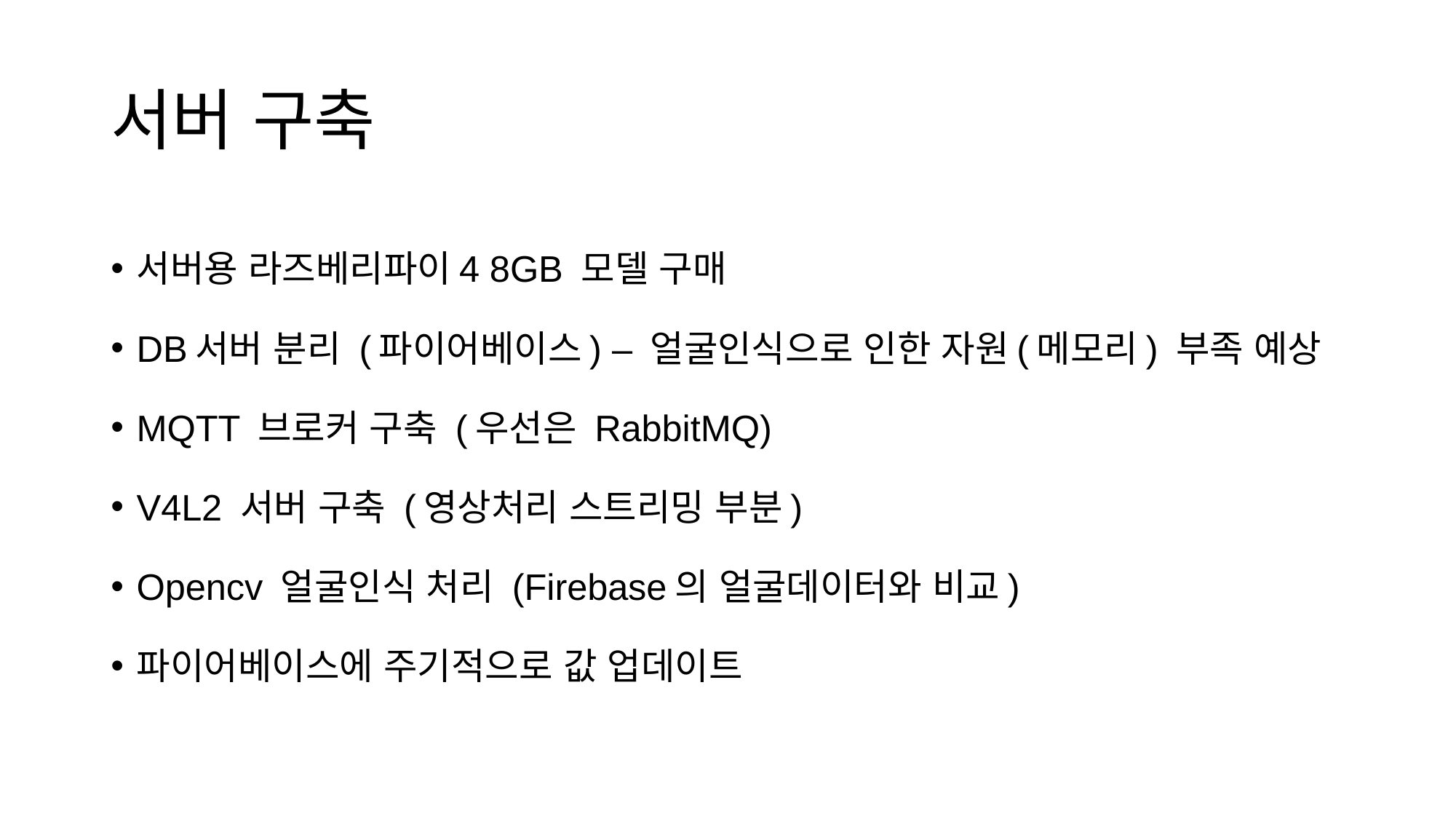

# 서버 구축
서버용 라즈베리파이4 8GB 모델 구매
DB서버 분리 (파이어베이스) – 얼굴인식으로 인한 자원(메모리) 부족 예상
MQTT 브로커 구축 (우선은 RabbitMQ)
V4L2 서버 구축 (영상처리 스트리밍 부분)
Opencv 얼굴인식 처리 (Firebase의 얼굴데이터와 비교)
파이어베이스에 주기적으로 값 업데이트